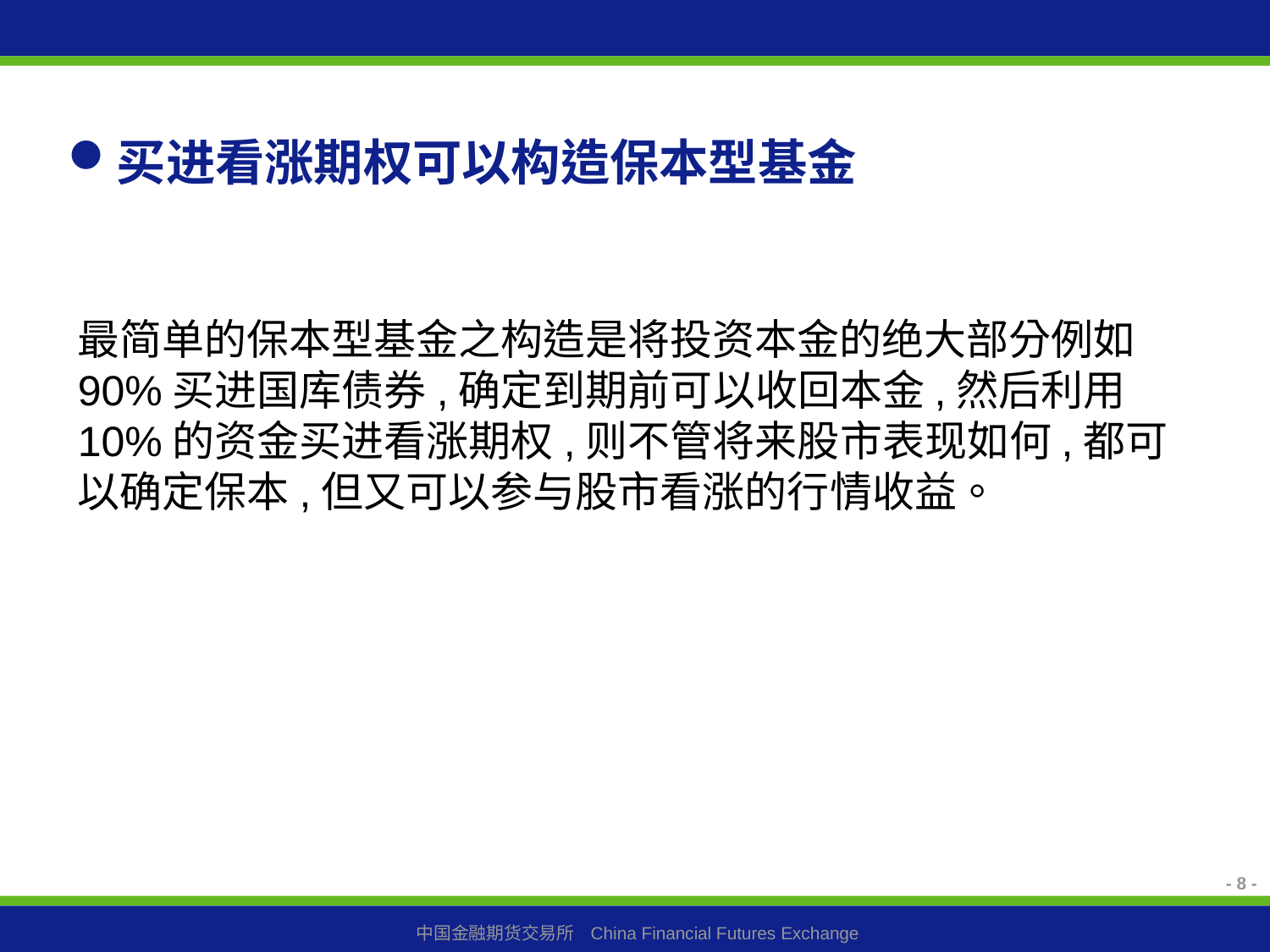

# 买进看涨期权可以构造保本型基金
最简单的保本型基金之构造是将投资本金的绝大部分例如90%买进国库债券,确定到期前可以收回本金,然后利用10%的资金买进看涨期权,则不管将来股市表现如何,都可以确定保本,但又可以参与股市看涨的行情收益。
- 8 -